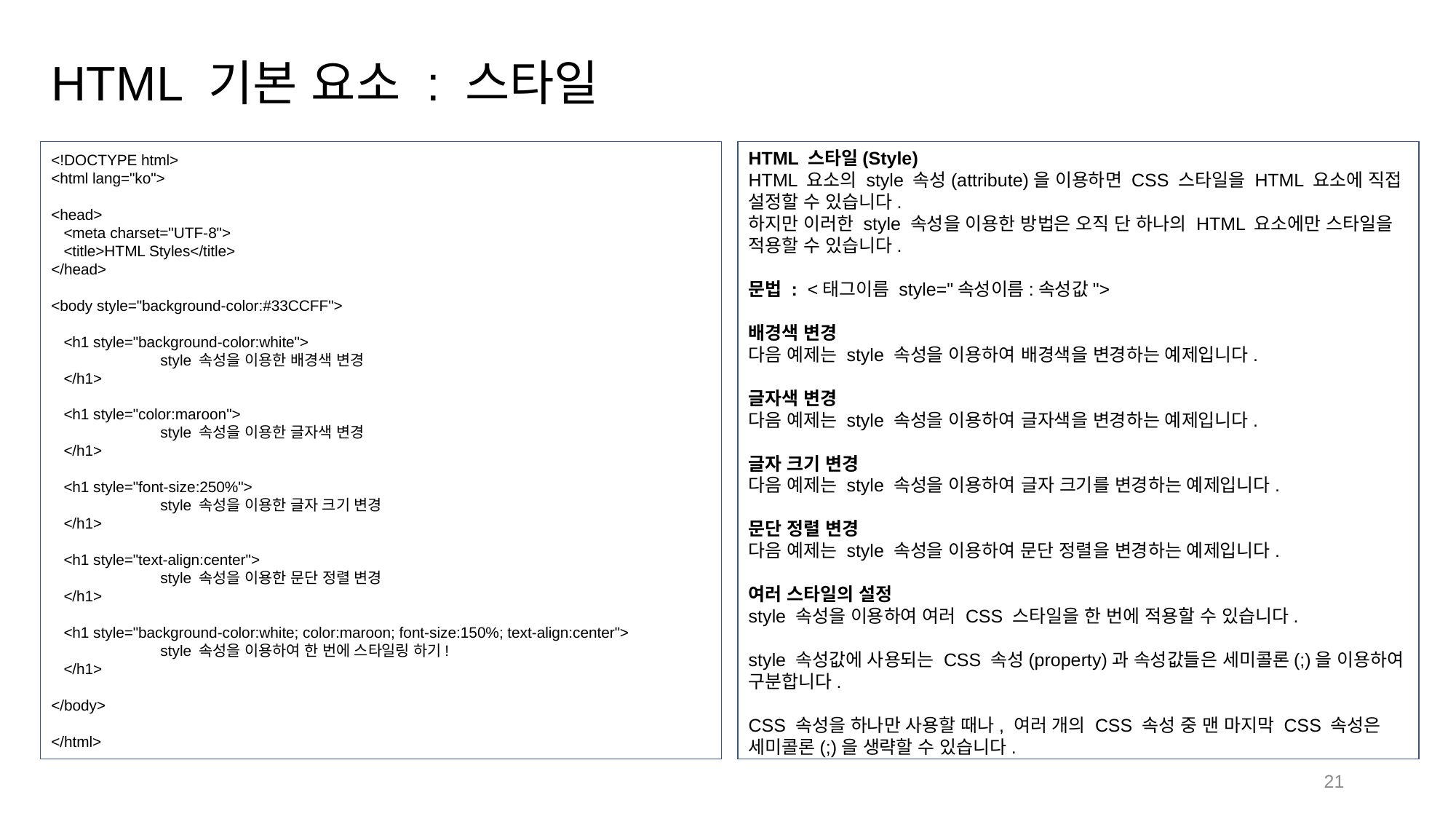

# HTML 기본 요소 : 스타일
<!DOCTYPE html>
<html lang="ko">

<head>
   <meta charset="UTF-8">
   <title>HTML Styles</title>
</head>

<body style="background-color:#33CCFF">

   <h1 style="background-color:white">
	style 속성을 이용한 배경색 변경
   </h1>

   <h1 style="color:maroon">
	style 속성을 이용한 글자색 변경
   </h1>

   <h1 style="font-size:250%">
	style 속성을 이용한 글자 크기 변경
   </h1>

   <h1 style="text-align:center">
	style 속성을 이용한 문단 정렬 변경
   </h1>

   <h1 style="background-color:white; color:maroon; font-size:150%; text-align:center">
	style 속성을 이용하여 한 번에 스타일링 하기!
   </h1>

</body>

</html>
HTML 스타일(Style)
HTML 요소의 style 속성(attribute)을 이용하면 CSS 스타일을 HTML 요소에 직접 설정할 수 있습니다.
하지만 이러한 style 속성을 이용한 방법은 오직 단 하나의 HTML 요소에만 스타일을 적용할 수 있습니다.

문법 :  <태그이름 style="속성이름:속성값">

배경색 변경
다음 예제는 style 속성을 이용하여 배경색을 변경하는 예제입니다.

글자색 변경
다음 예제는 style 속성을 이용하여 글자색을 변경하는 예제입니다.

글자 크기 변경
다음 예제는 style 속성을 이용하여 글자 크기를 변경하는 예제입니다.

문단 정렬 변경
다음 예제는 style 속성을 이용하여 문단 정렬을 변경하는 예제입니다.

여러 스타일의 설정
style 속성을 이용하여 여러 CSS 스타일을 한 번에 적용할 수 있습니다.

style 속성값에 사용되는 CSS 속성(property)과 속성값들은 세미콜론(;)을 이용하여 구분합니다.

CSS 속성을 하나만 사용할 때나, 여러 개의 CSS 속성 중 맨 마지막 CSS 속성은 세미콜론(;)을 생략할 수 있습니다.
21